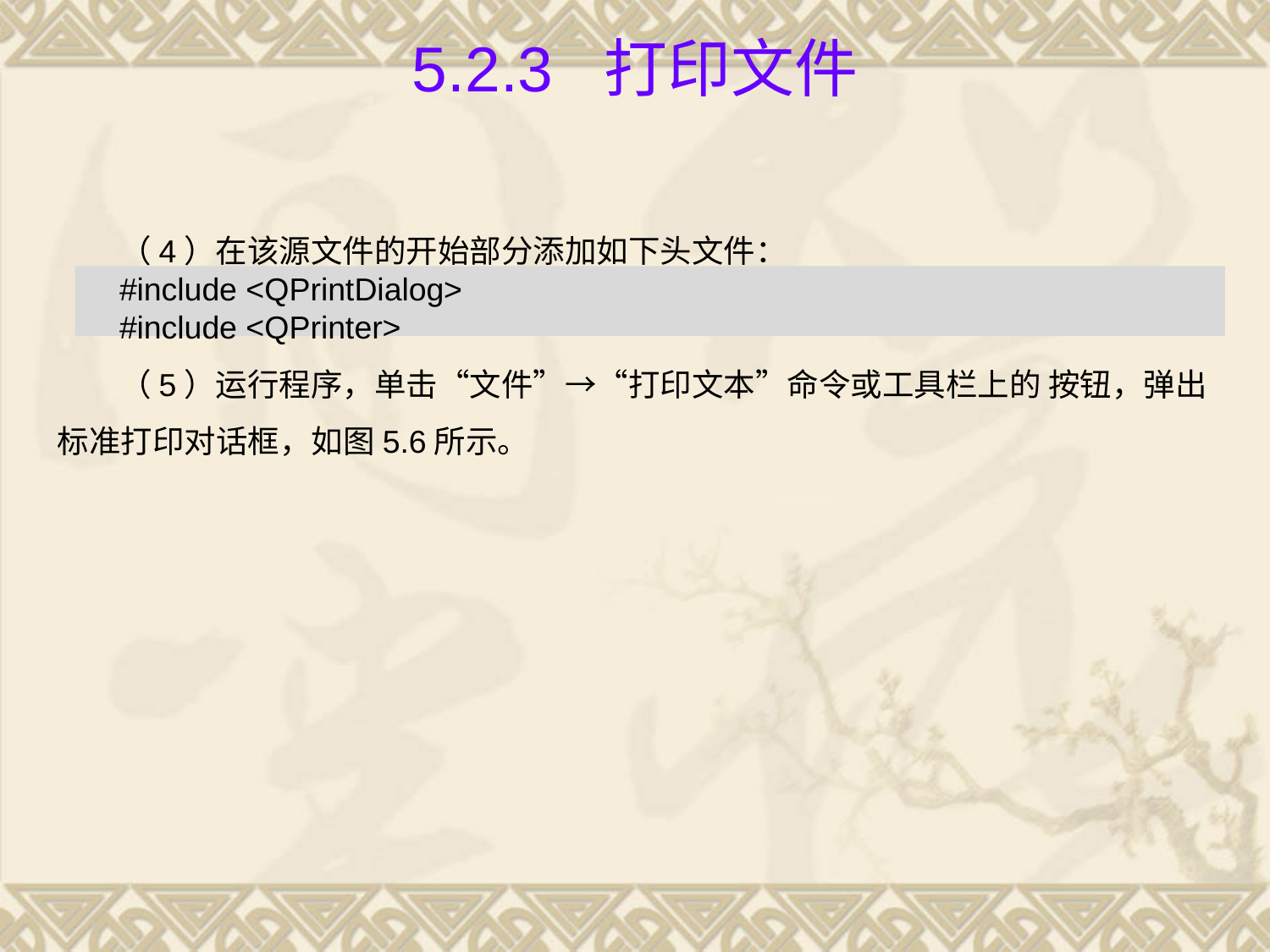

# 5.2.3  打印文件
（4）在该源文件的开始部分添加如下头文件：
#include <QPrintDialog>
#include <QPrinter>
（5）运行程序，单击“文件”→“打印文本”命令或工具栏上的 按钮，弹出标准打印对话框，如图5.6所示。